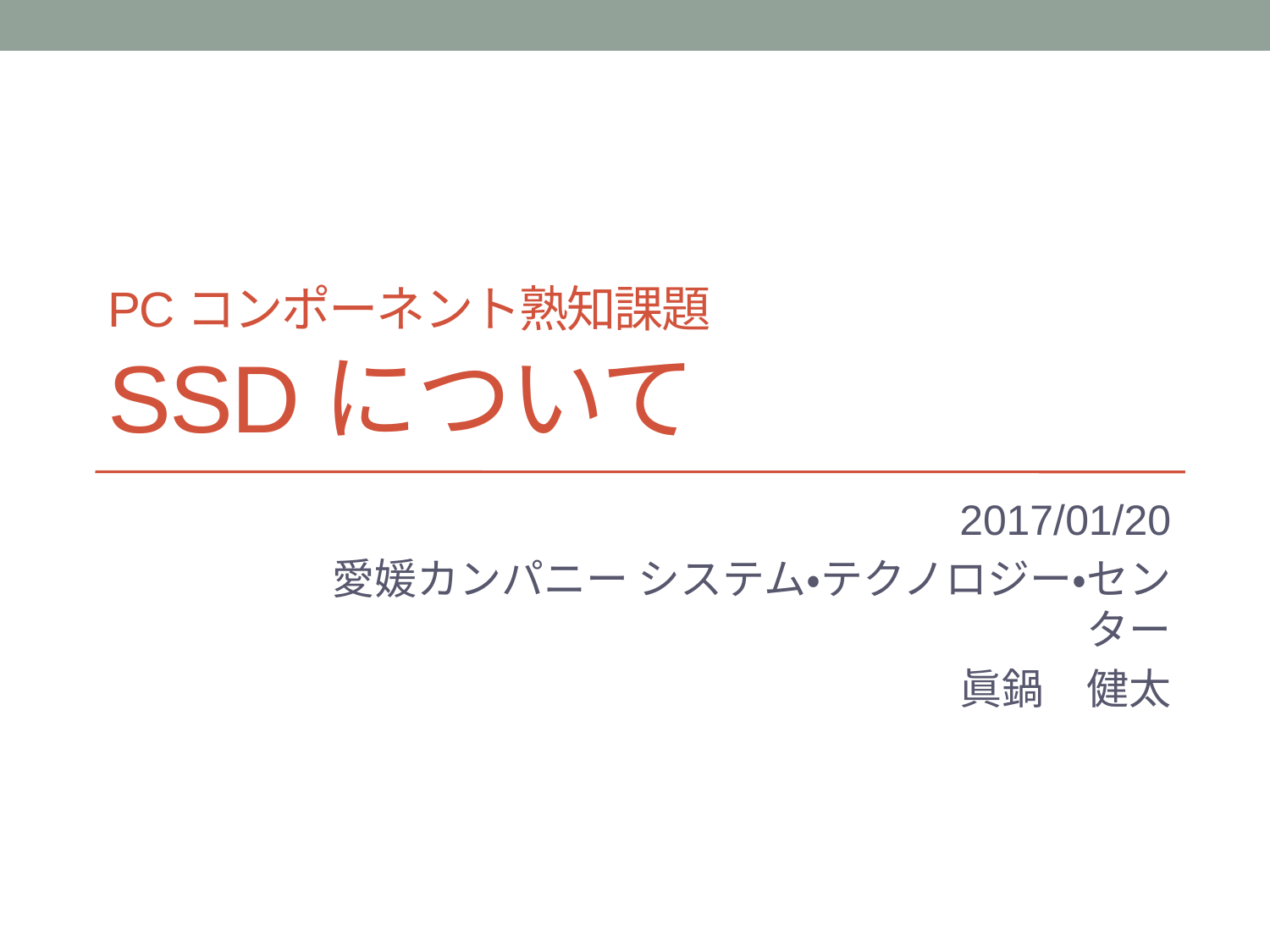

# PCコンポーネント熟知課題 SSDについて
2017/01/20
愛媛カンパニー システム・テクノロジー・センター
眞鍋　健太